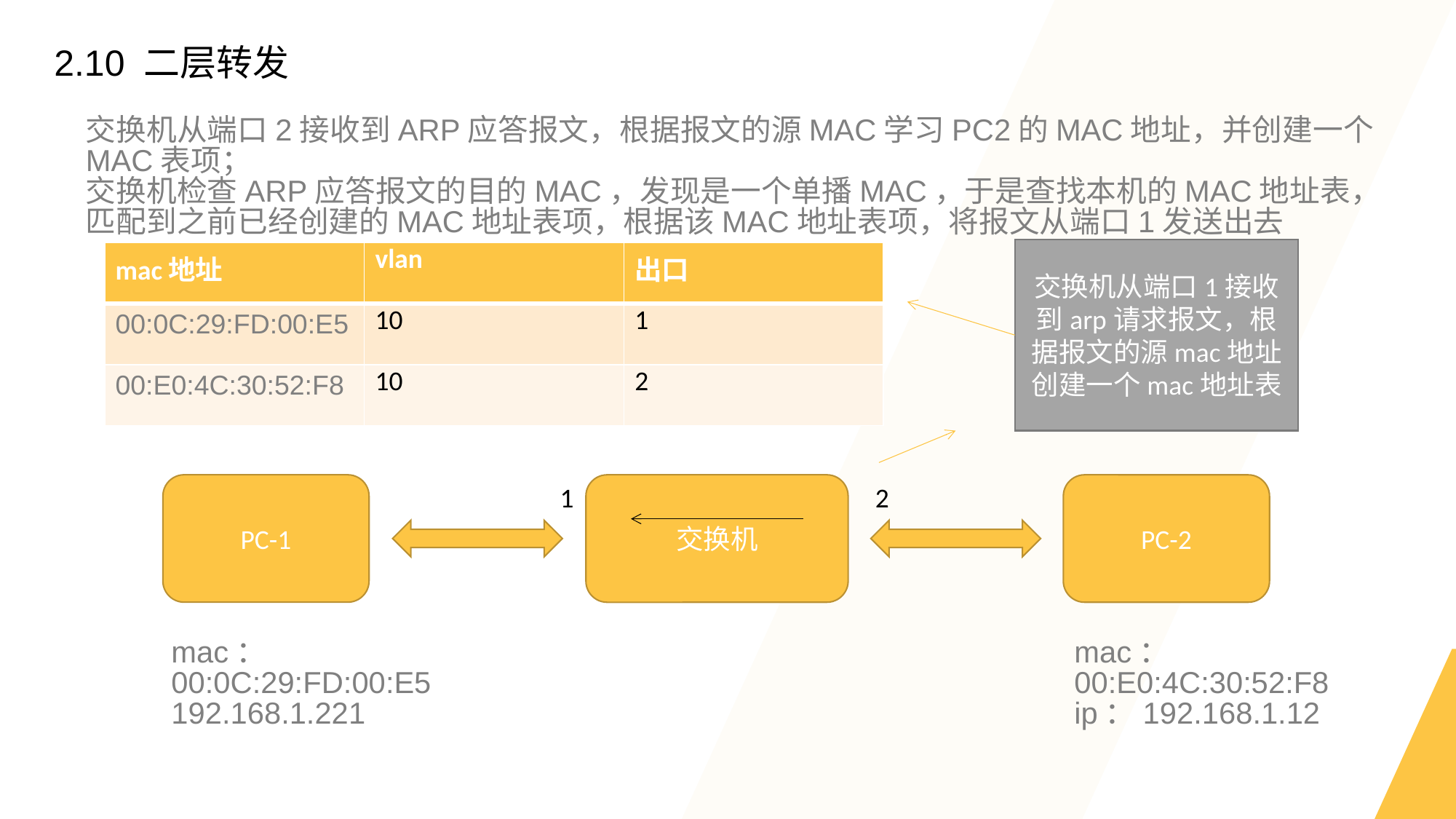

2.10 二层转发

交换机从端口2接收到ARP应答报文，根据报文的源MAC学习PC2的MAC地址，并创建一个MAC表项；
交换机检查ARP应答报文的目的MAC，发现是一个单播MAC，于是查找本机的MAC地址表，匹配到之前已经创建的MAC地址表项，根据该MAC地址表项，将报文从端口1发送出去
交换机从端口1接收到arp请求报文，根据报文的源mac地址创建一个mac地址表
| mac地址 | vlan | 出口 |
| --- | --- | --- |
| 00:0C:29:FD:00:E5 | 10 | 1 |
| 00:E0:4C:30:52:F8 | 10 | 2 |
PC-1
交换机
1
2
PC-2

mac：
00:0C:29:FD:00:E5
192.168.1.221

mac：
00:E0:4C:30:52:F8
ip：192.168.1.12